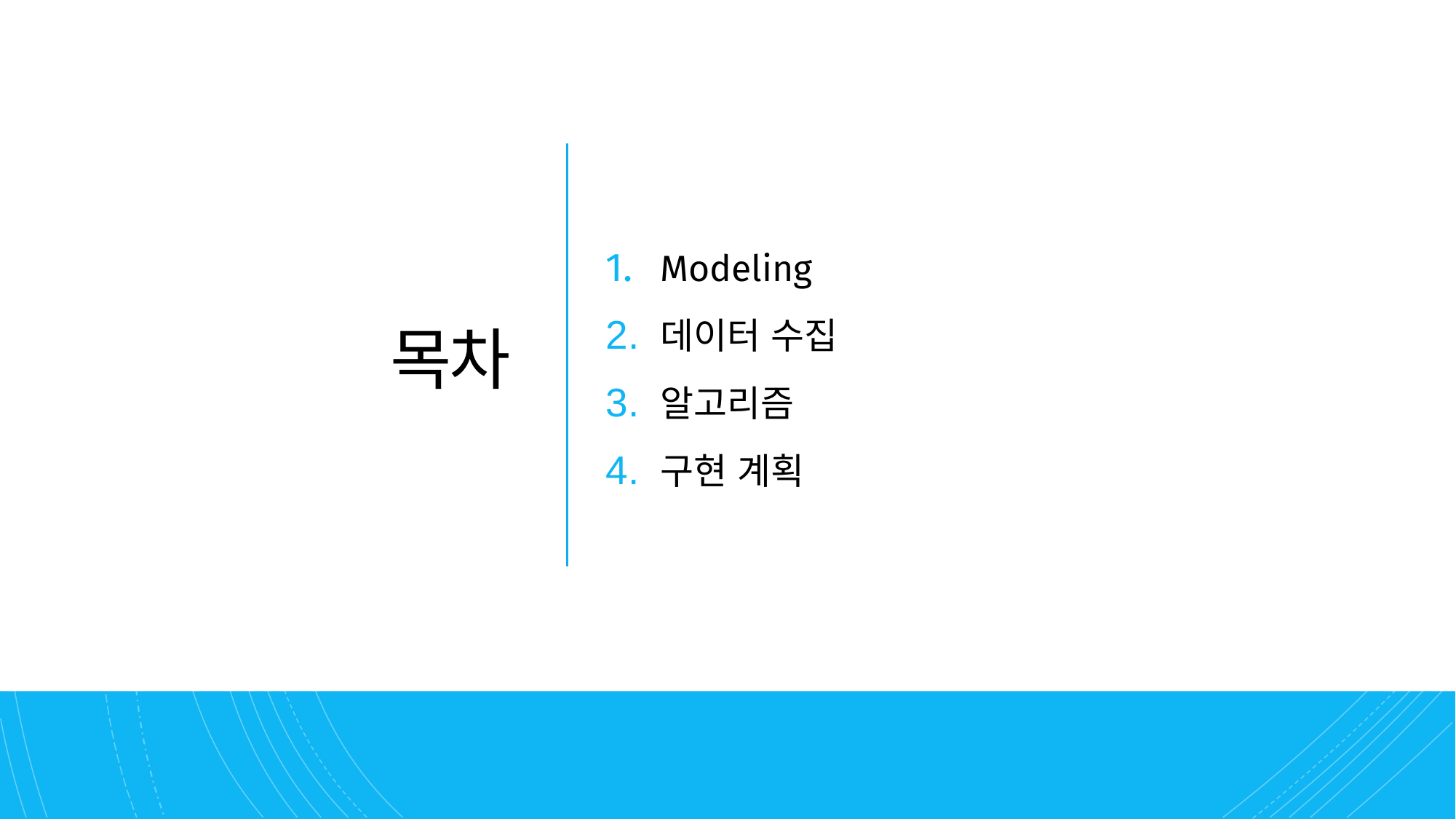

# 목차
Modeling
데이터 수집
알고리즘
구현 계획